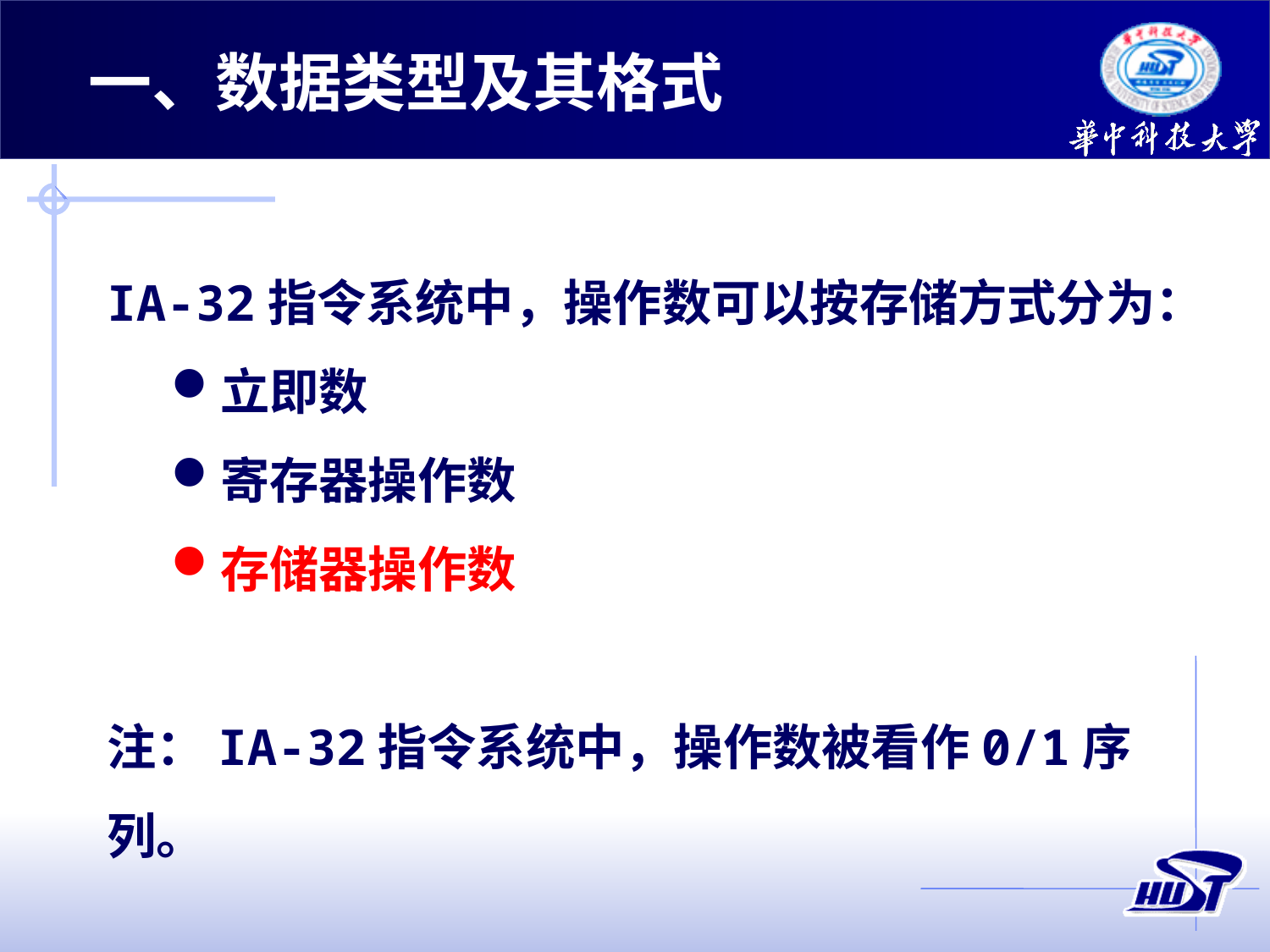

一、数据类型及其格式
IA-32指令系统中，操作数可以按存储方式分为：
立即数
寄存器操作数
存储器操作数

注：IA-32指令系统中，操作数被看作0/1序列。